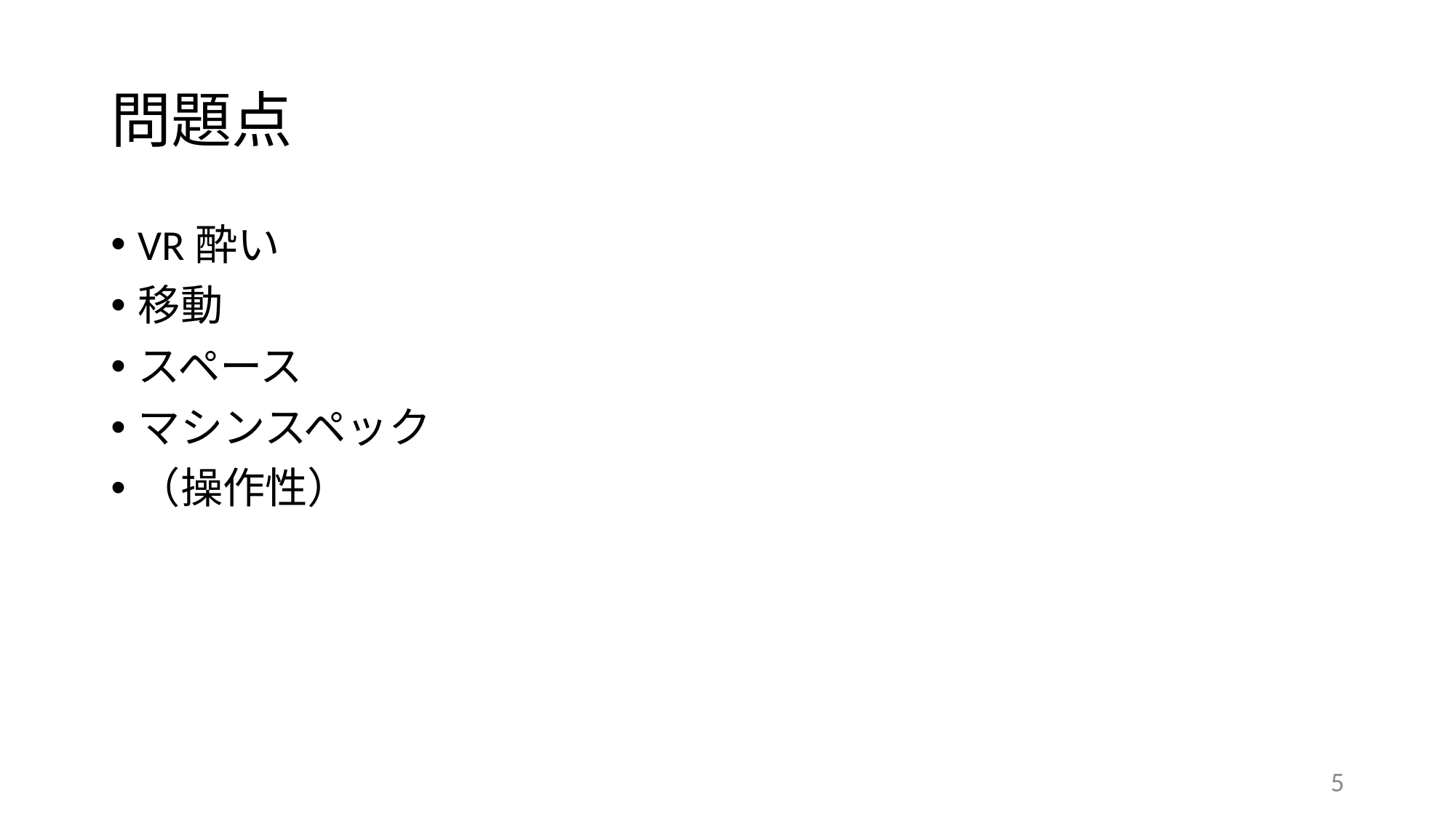

# 問題点
VR酔い
移動
スペース
マシンスペック
（操作性）
5